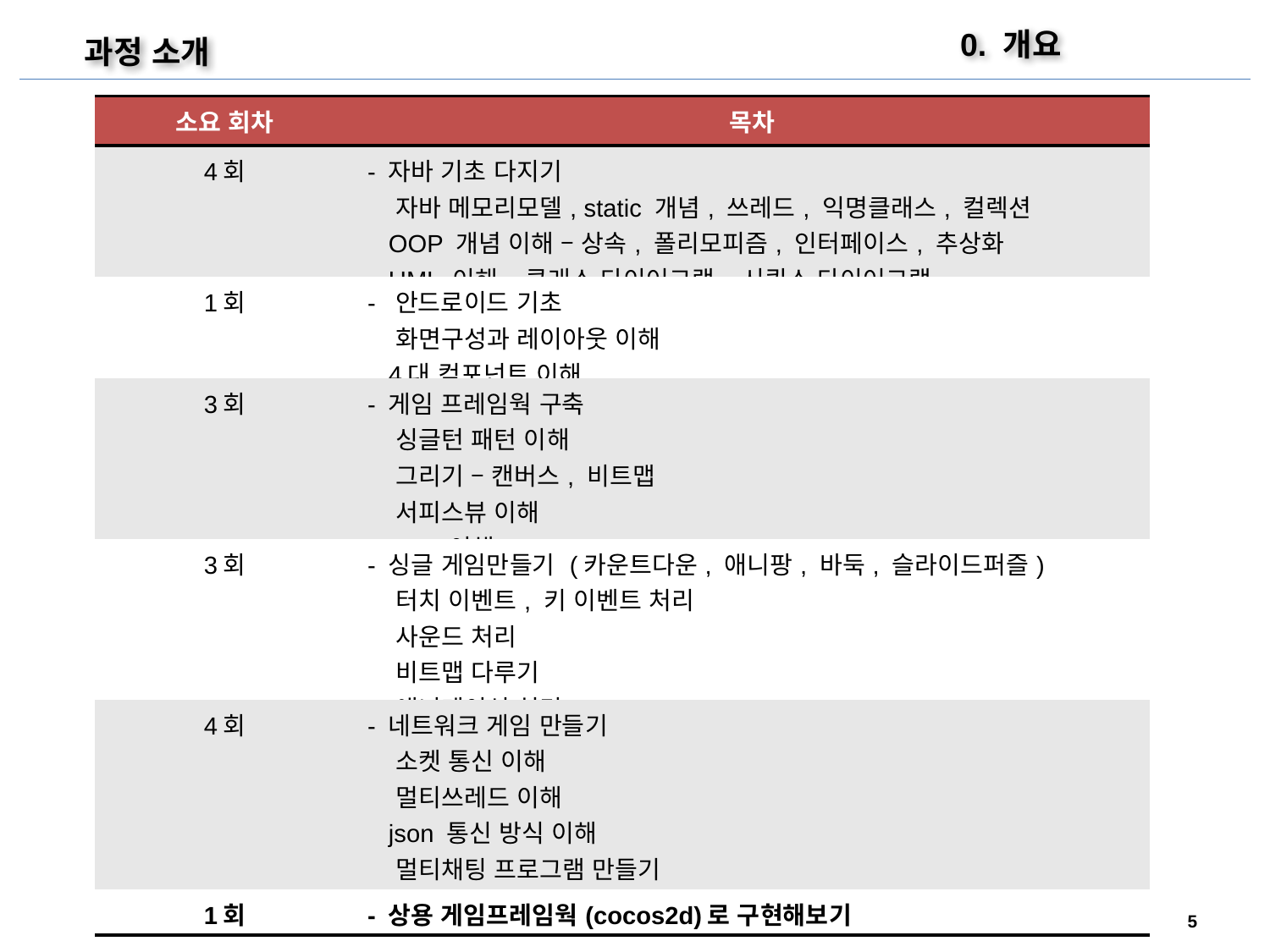

0. 개요
과정 소개
| 소요 회차 | 목차 |
| --- | --- |
| 4회 | - 자바 기초 다지기 자바 메모리모델, static 개념, 쓰레드, 익명클래스, 컬렉션 OOP 개념 이해 – 상속, 폴리모피즘, 인터페이스, 추상화 UML 이해 – 클래스 다이어그램, 시퀀스 다이어그램 |
| 1회 | - 안드로이드 기초 화면구성과 레이아웃 이해 4대 컴포넌트 이해 |
| 3회 | - 게임 프레임웍 구축 싱글턴 패턴 이해 그리기 – 캔버스, 비트맵 서피스뷰 이해 FPS 이해 |
| 3회 | - 싱글 게임만들기 (카운트다운, 애니팡, 바둑, 슬라이드퍼즐) 터치 이벤트, 키 이벤트 처리 사운드 처리 비트맵 다루기 애니메이션 처리 |
| 4회 | - 네트워크 게임 만들기 소켓 통신 이해 멀티쓰레드 이해 json 통신 방식 이해 멀티채팅 프로그램 만들기 싱글 게임을 네트워크 게임으로 확장 |
| 1회 | - 상용 게임프레임웍(cocos2d)로 구현해보기 |